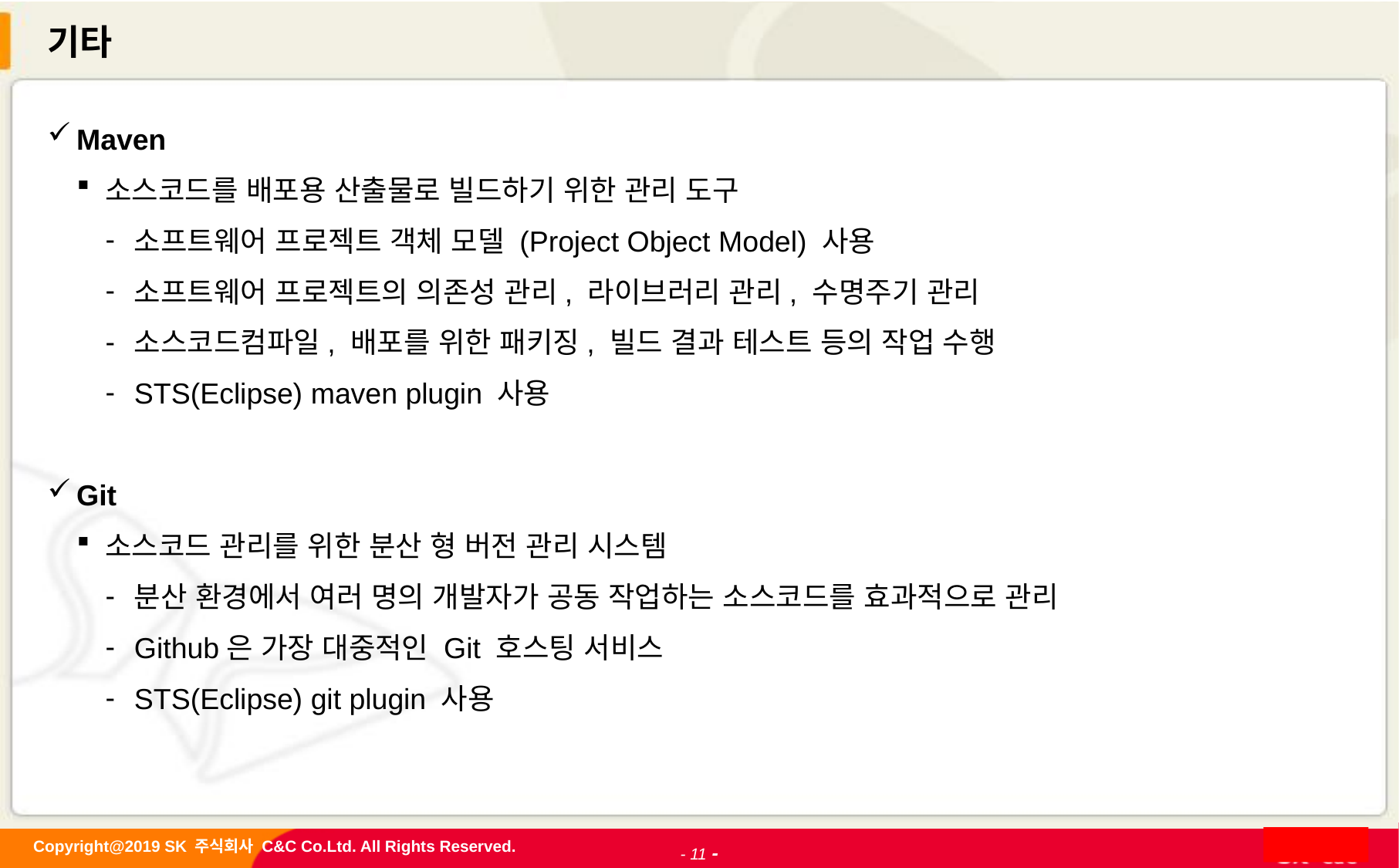

# 기타
Maven
소스코드를 배포용 산출물로 빌드하기 위한 관리 도구
소프트웨어 프로젝트 객체 모델 (Project Object Model) 사용
소프트웨어 프로젝트의 의존성 관리, 라이브러리 관리, 수명주기 관리
소스코드컴파일, 배포를 위한 패키징, 빌드 결과 테스트 등의 작업 수행
STS(Eclipse) maven plugin 사용

Git
소스코드 관리를 위한 분산 형 버전 관리 시스템
분산 환경에서 여러 명의 개발자가 공동 작업하는 소스코드를 효과적으로 관리
Github은 가장 대중적인 Git 호스팅 서비스
STS(Eclipse) git plugin 사용